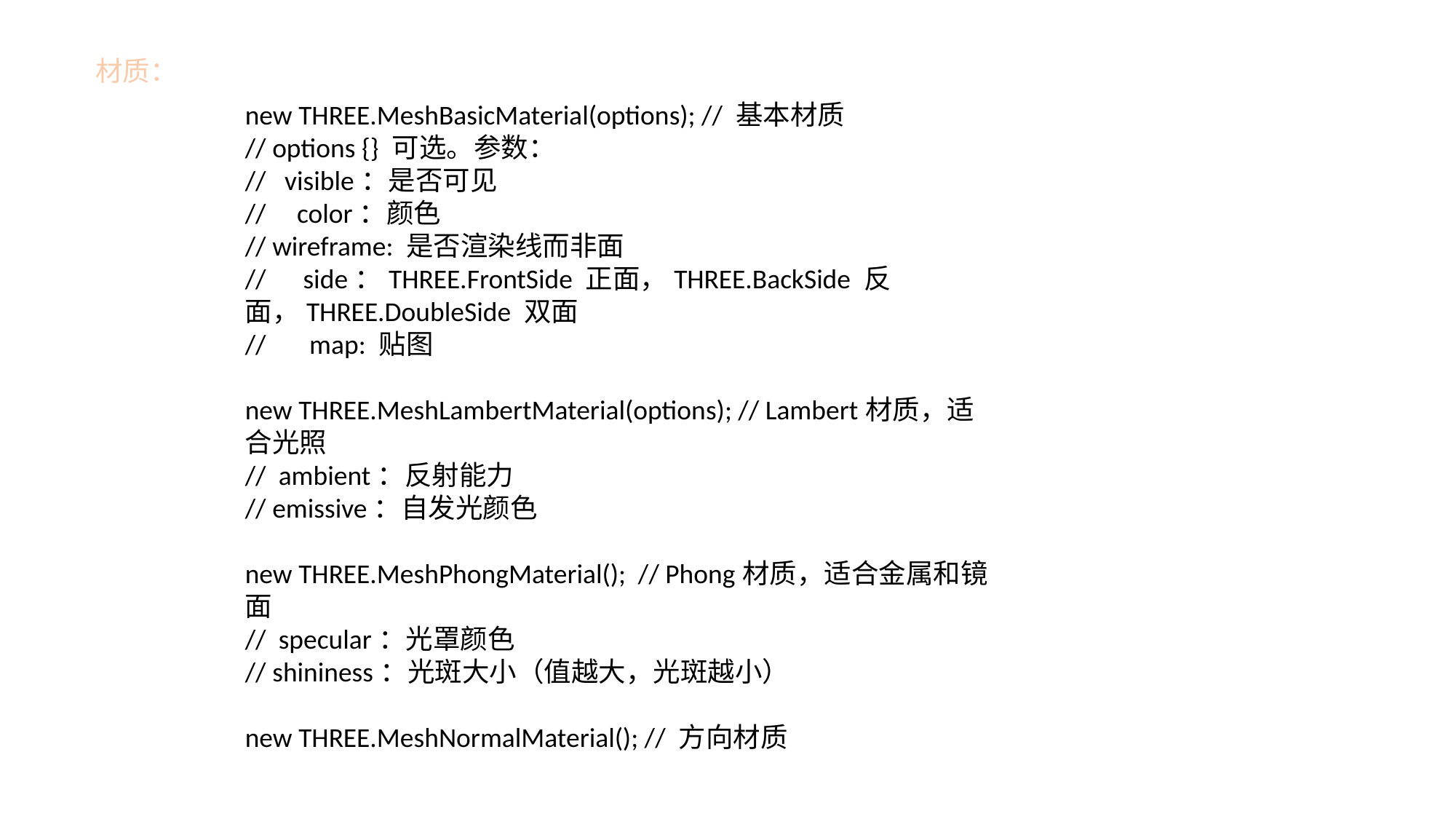

材质：
new THREE.MeshBasicMaterial(options); // 基本材质
// options {} 可选。参数：
//   visible：是否可见
//     color：颜色
// wireframe: 是否渲染线而非面
//      side：THREE.FrontSide 正面，THREE.BackSide 反面，THREE.DoubleSide 双面
//       map: 贴图

new THREE.MeshLambertMaterial(options); // Lambert材质，适合光照
//  ambient：反射能力
// emissive：自发光颜色

new THREE.MeshPhongMaterial();  // Phong材质，适合金属和镜面
//  specular：光罩颜色
// shininess：光斑大小（值越大，光斑越小）

new THREE.MeshNormalMaterial(); // 方向材质